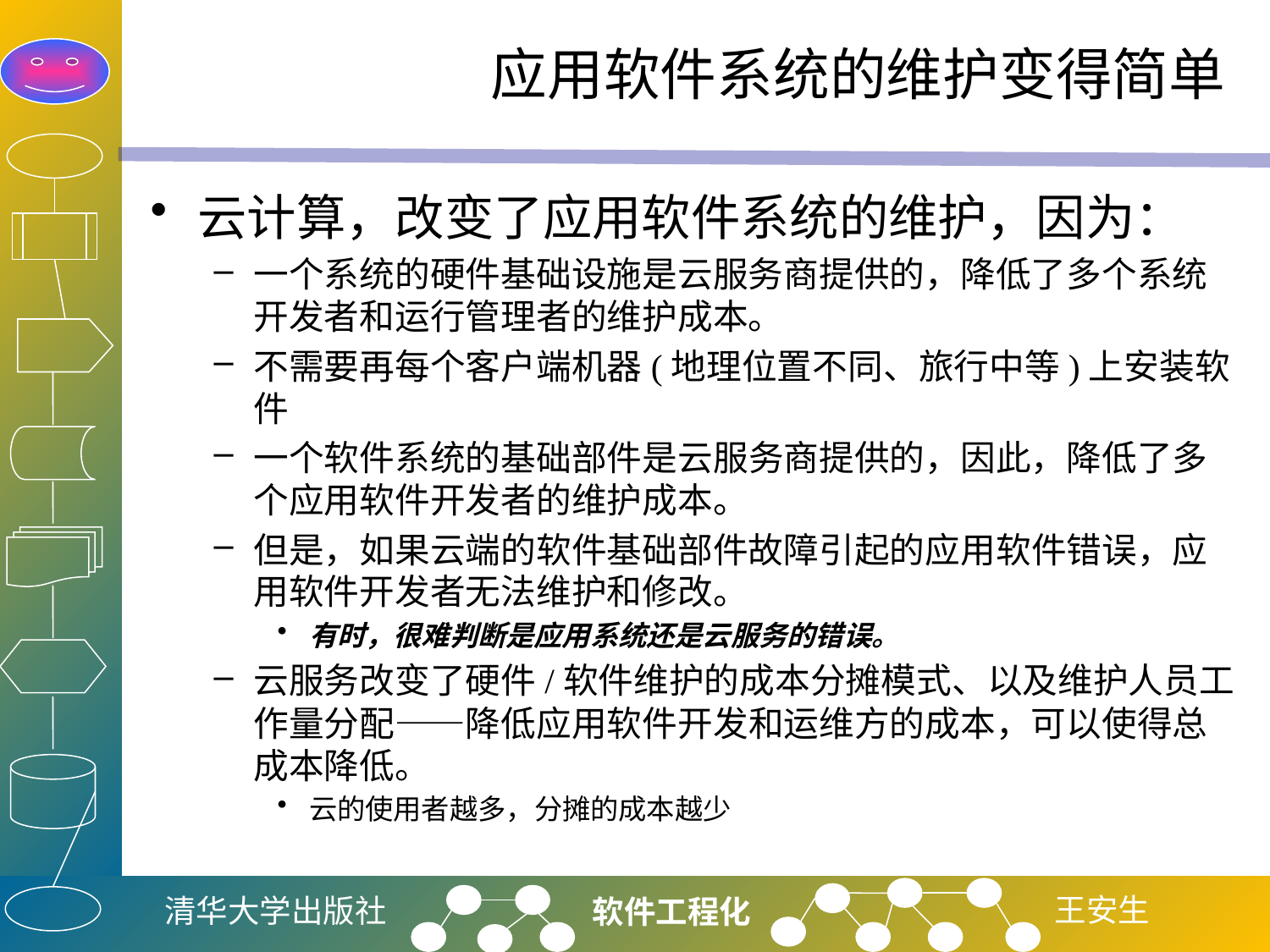

# 应用软件系统的维护变得简单
云计算，改变了应用软件系统的维护，因为：
一个系统的硬件基础设施是云服务商提供的，降低了多个系统开发者和运行管理者的维护成本。
不需要再每个客户端机器(地理位置不同、旅行中等)上安装软件
一个软件系统的基础部件是云服务商提供的，因此，降低了多个应用软件开发者的维护成本。
但是，如果云端的软件基础部件故障引起的应用软件错误，应用软件开发者无法维护和修改。
有时，很难判断是应用系统还是云服务的错误。
云服务改变了硬件/软件维护的成本分摊模式、以及维护人员工作量分配——降低应用软件开发和运维方的成本，可以使得总成本降低。
云的使用者越多，分摊的成本越少